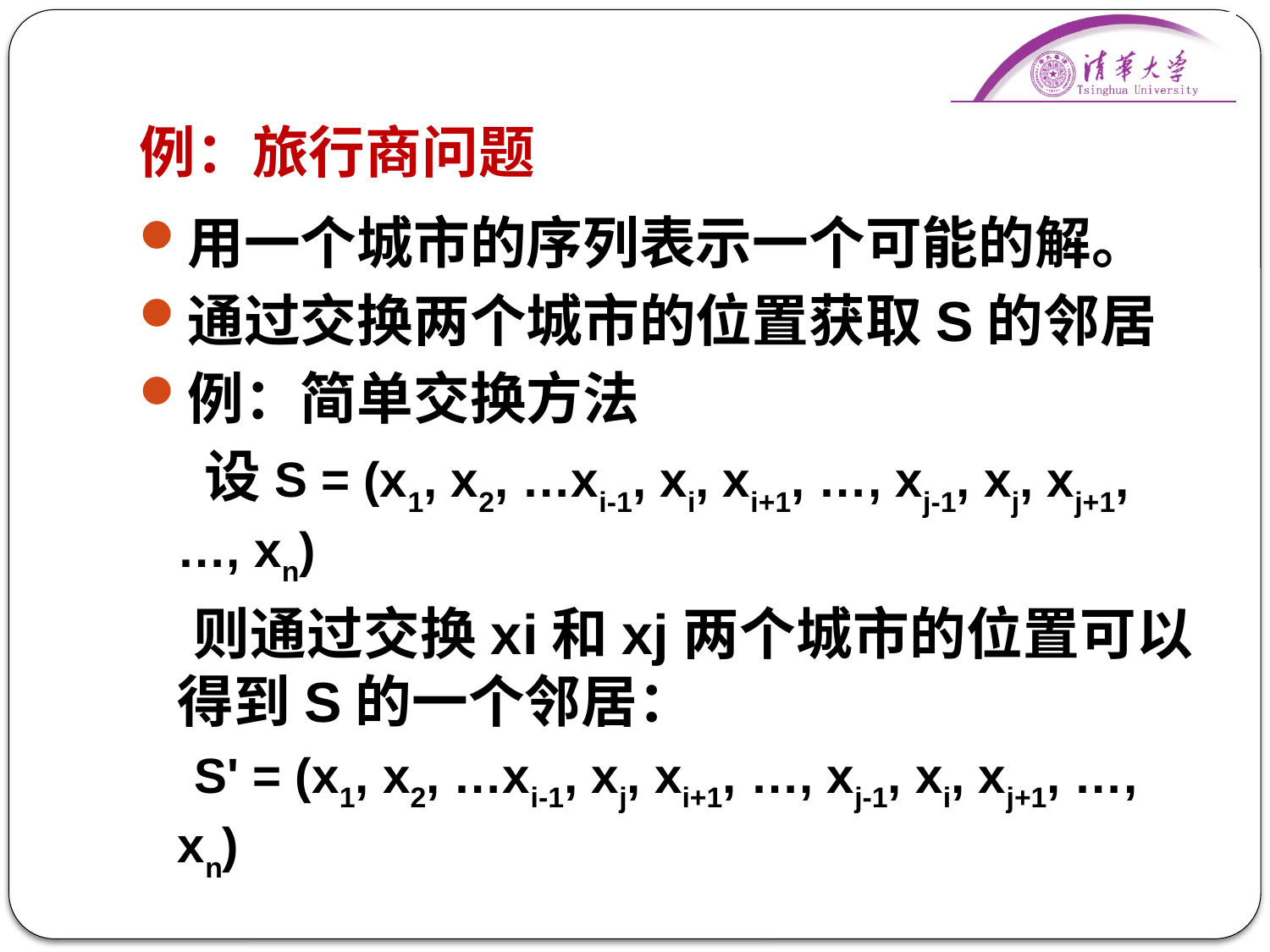

# 例：旅行商问题
用一个城市的序列表示一个可能的解。
通过交换两个城市的位置获取S的邻居
例：简单交换方法
    设S = (x1, x2, …xi-1, xi, xi+1, …, xj-1, xj, xj+1, …, xn)
   则通过交换xi和xj两个城市的位置可以得到S的一个邻居：
    S' = (x1, x2, …xi-1, xj, xi+1, …, xj-1, xi, xj+1, …, xn)